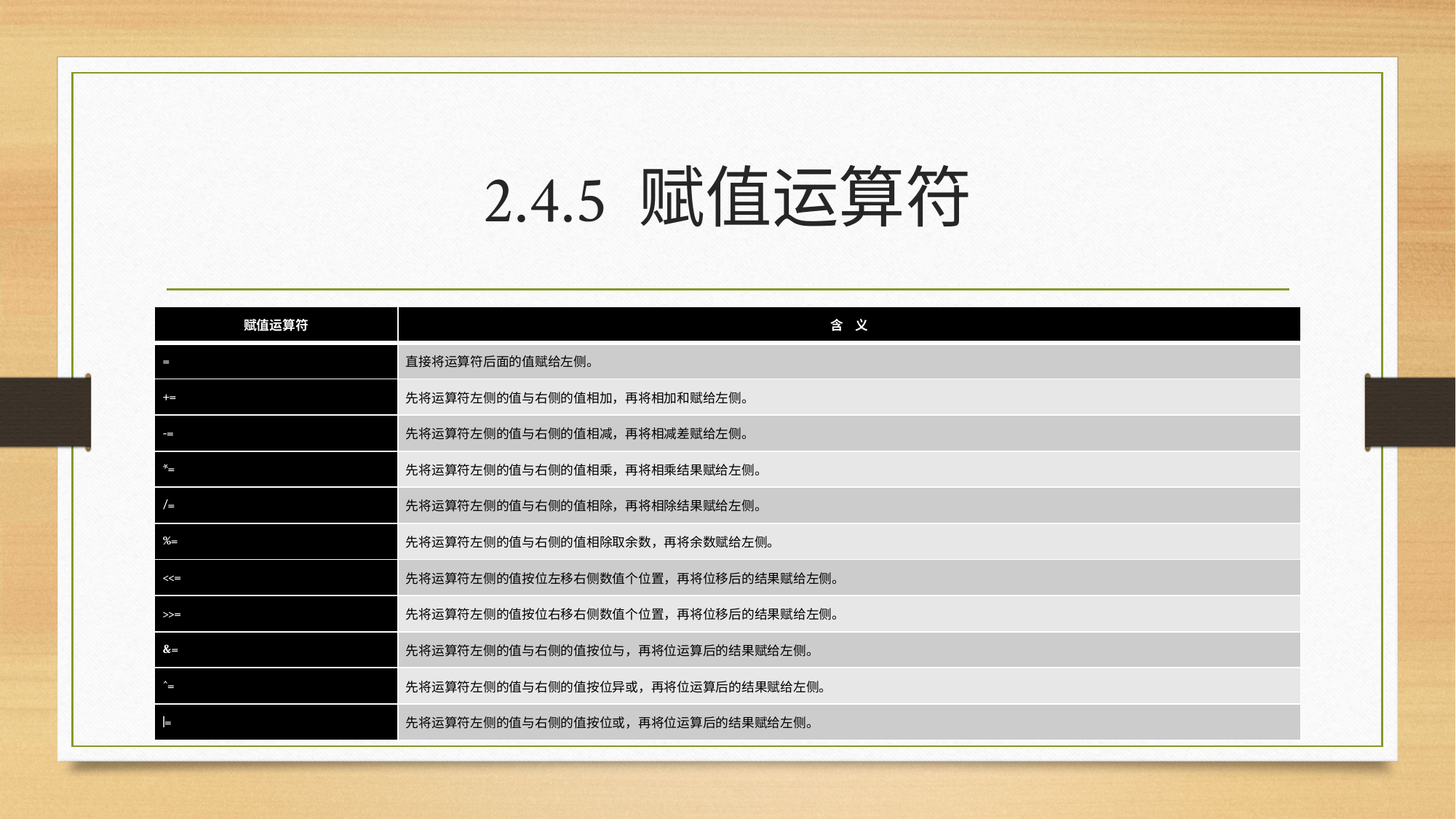

# 2.4.5 赋值运算符
| 赋值运算符 | 含 义 |
| --- | --- |
| = | 直接将运算符后面的值赋给左侧。 |
| += | 先将运算符左侧的值与右侧的值相加，再将相加和赋给左侧。 |
| -= | 先将运算符左侧的值与右侧的值相减，再将相减差赋给左侧。 |
| \*= | 先将运算符左侧的值与右侧的值相乘，再将相乘结果赋给左侧。 |
| /= | 先将运算符左侧的值与右侧的值相除，再将相除结果赋给左侧。 |
| %= | 先将运算符左侧的值与右侧的值相除取余数，再将余数赋给左侧。 |
| <<= | 先将运算符左侧的值按位左移右侧数值个位置，再将位移后的结果赋给左侧。 |
| >>= | 先将运算符左侧的值按位右移右侧数值个位置，再将位移后的结果赋给左侧。 |
| &= | 先将运算符左侧的值与右侧的值按位与，再将位运算后的结果赋给左侧。 |
| ^= | 先将运算符左侧的值与右侧的值按位异或，再将位运算后的结果赋给左侧。 |
| |= | 先将运算符左侧的值与右侧的值按位或，再将位运算后的结果赋给左侧。 |